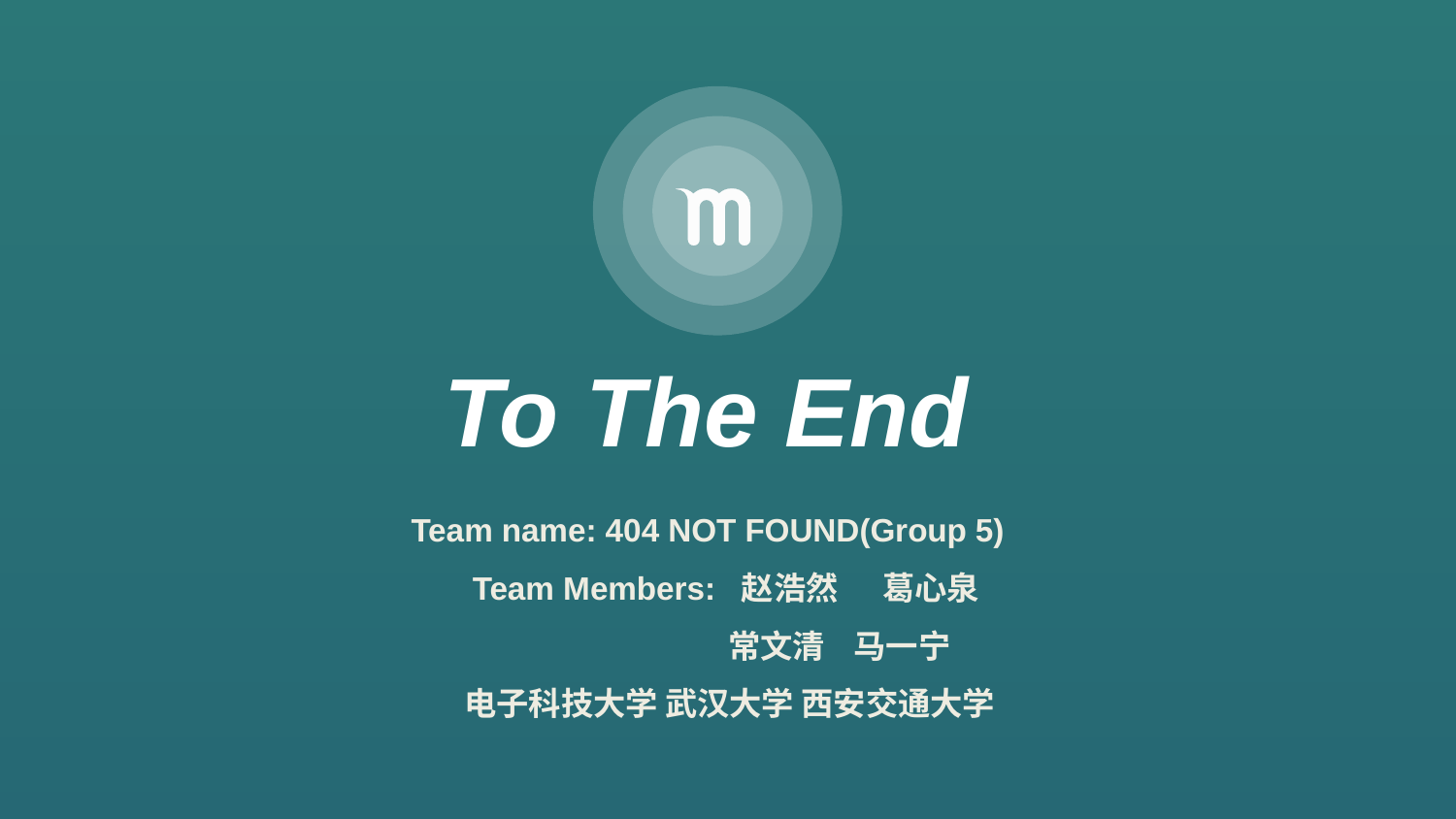

To The End
Team name: 404 NOT FOUND(Group 5)
    Team Members:  赵浩然	 葛心泉
                                   常文清    马一宁
     电子科技大学 武汉大学 西安交通大学